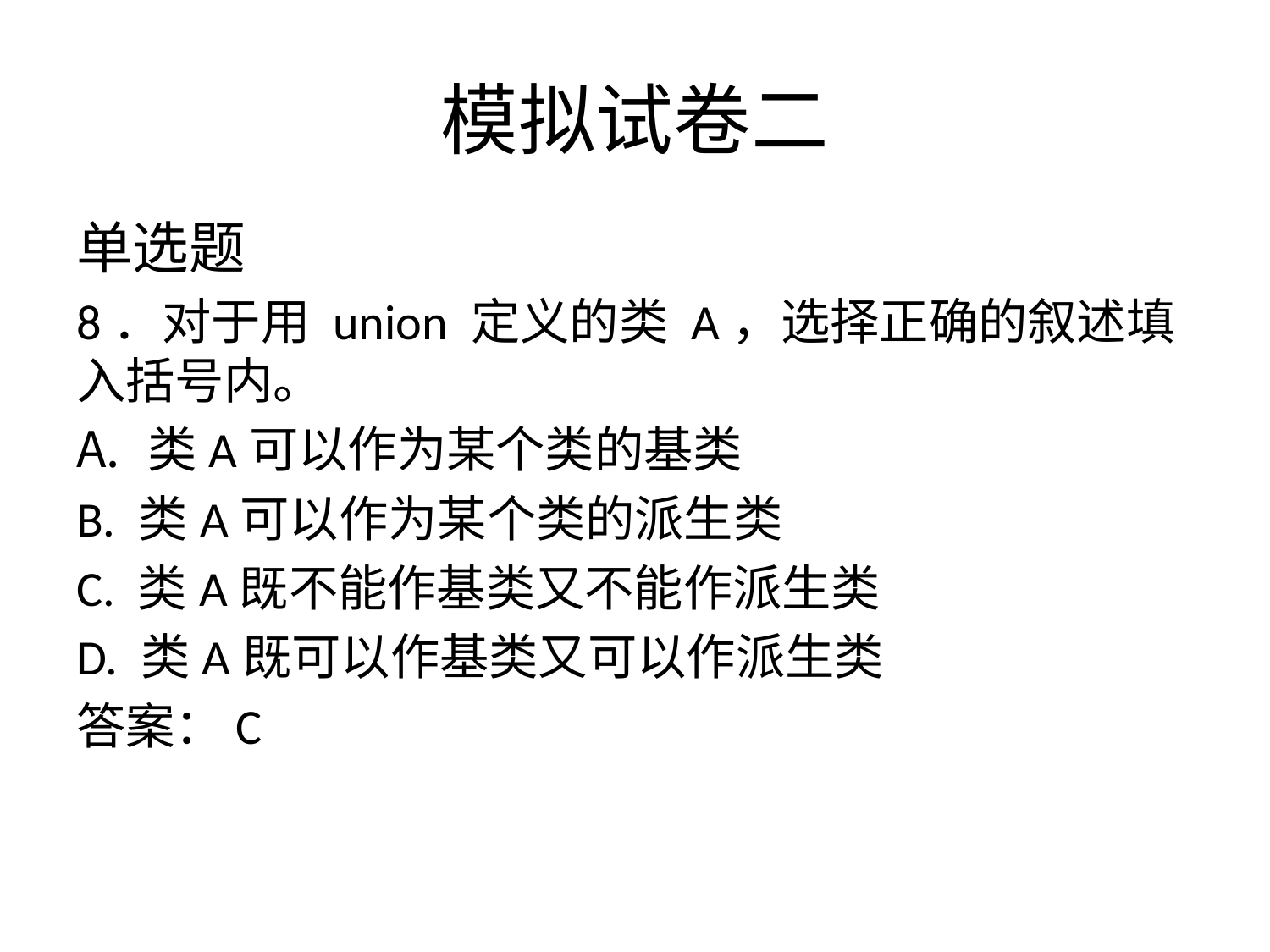

# 模拟试卷二
单选题
8．对于用 union 定义的类 A，选择正确的叙述填入括号内。
类A可以作为某个类的基类
B. 类A可以作为某个类的派生类
C. 类A既不能作基类又不能作派生类
D. 类A既可以作基类又可以作派生类
答案：C